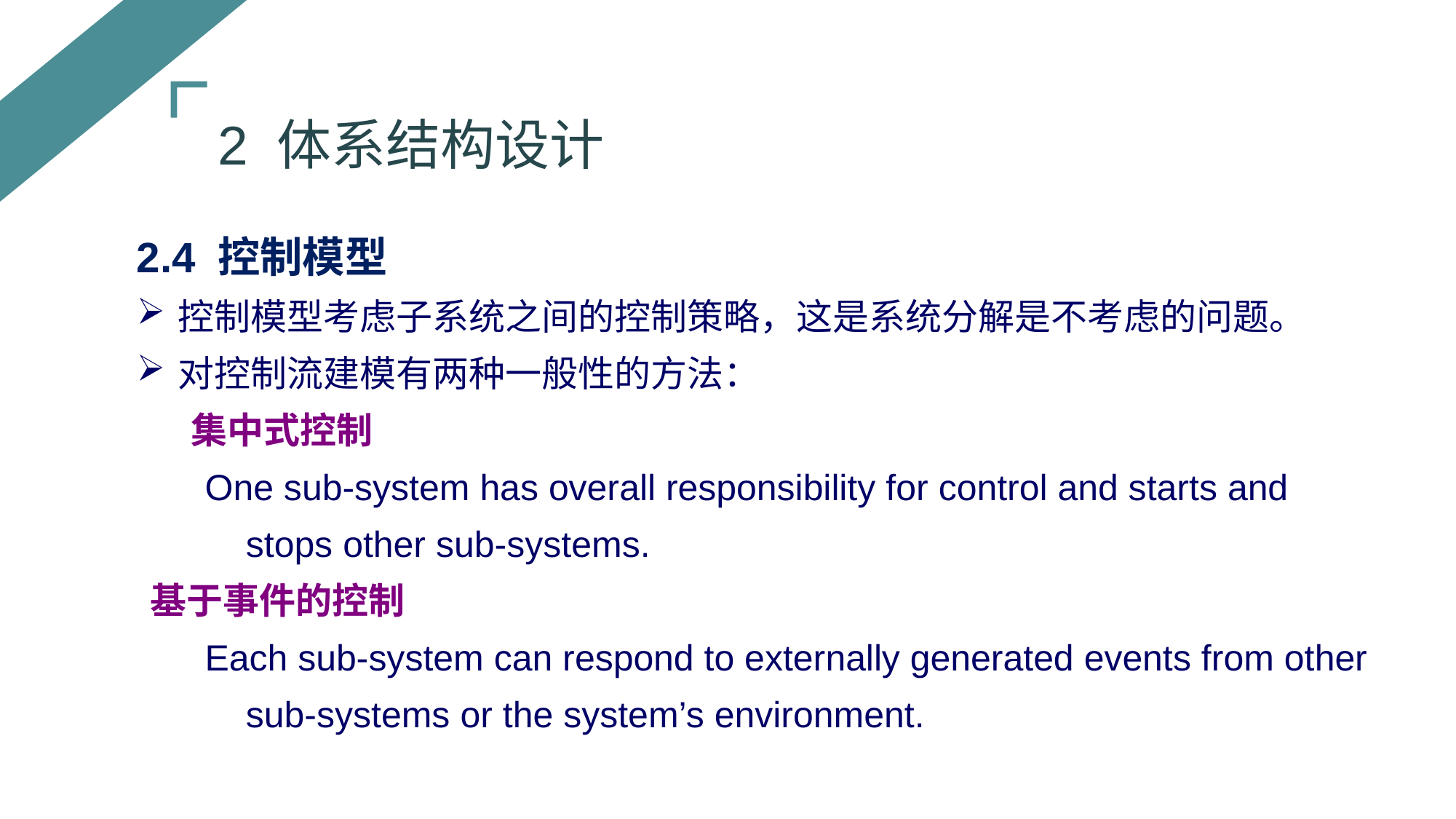

2 体系结构设计
2.4 控制模型
控制模型考虑子系统之间的控制策略，这是系统分解是不考虑的问题。
对控制流建模有两种一般性的方法：
集中式控制
One sub-system has overall responsibility for control and starts and stops other sub-systems.
基于事件的控制
Each sub-system can respond to externally generated events from other sub-systems or the system’s environment.